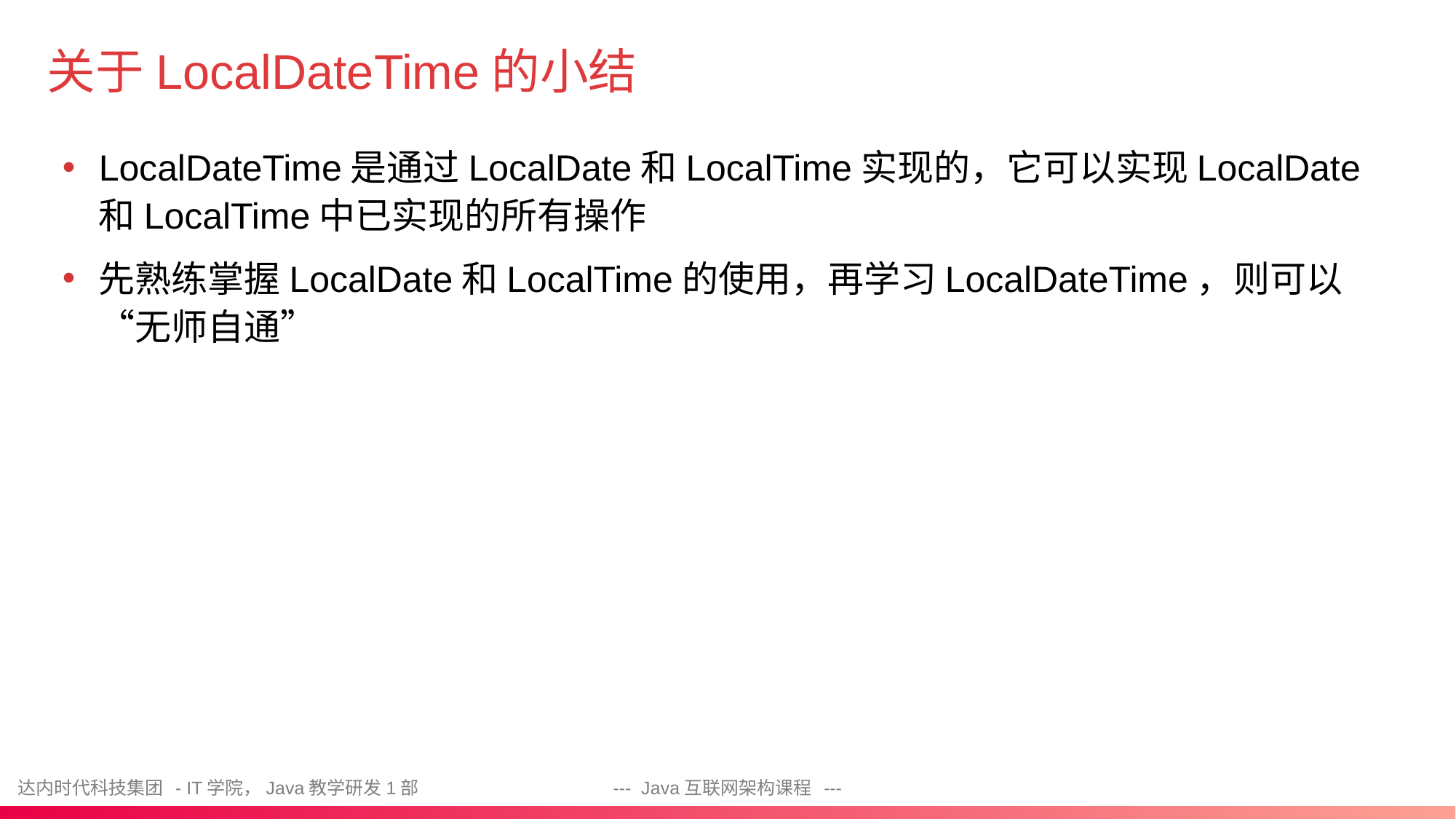

# 关于LocalDateTime的小结
LocalDateTime是通过LocalDate和LocalTime实现的，它可以实现LocalDate和LocalTime中已实现的所有操作
先熟练掌握LocalDate和LocalTime的使用，再学习LocalDateTime，则可以“无师自通”